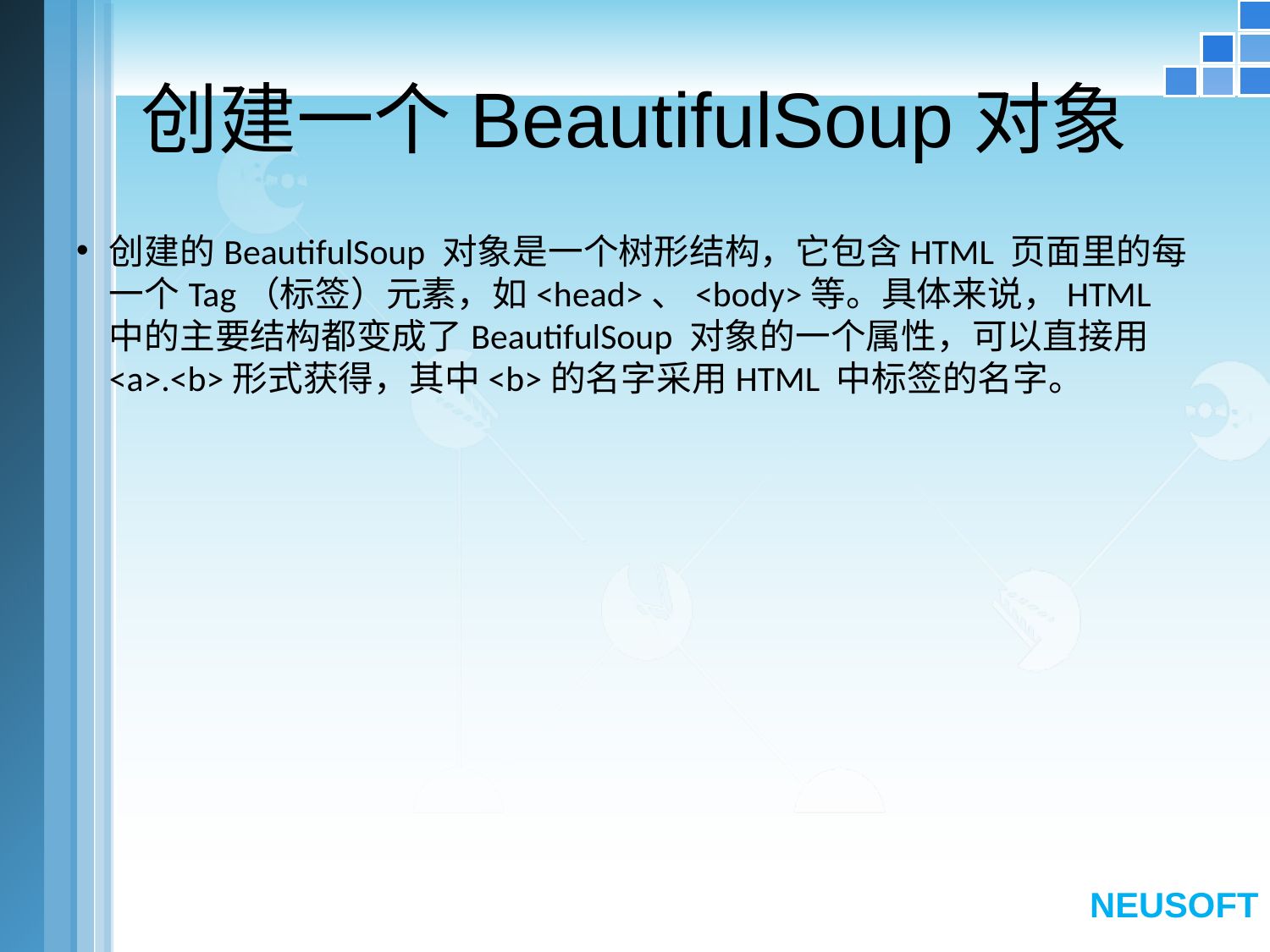

# 创建一个BeautifulSoup对象
创建的BeautifulSoup 对象是一个树形结构，它包含HTML 页面里的每一个Tag（标签）元素，如<head>、<body>等。具体来说，HTML 中的主要结构都变成了BeautifulSoup 对象的一个属性，可以直接用<a>.<b>形式获得，其中<b>的名字采用HTML 中标签的名字。